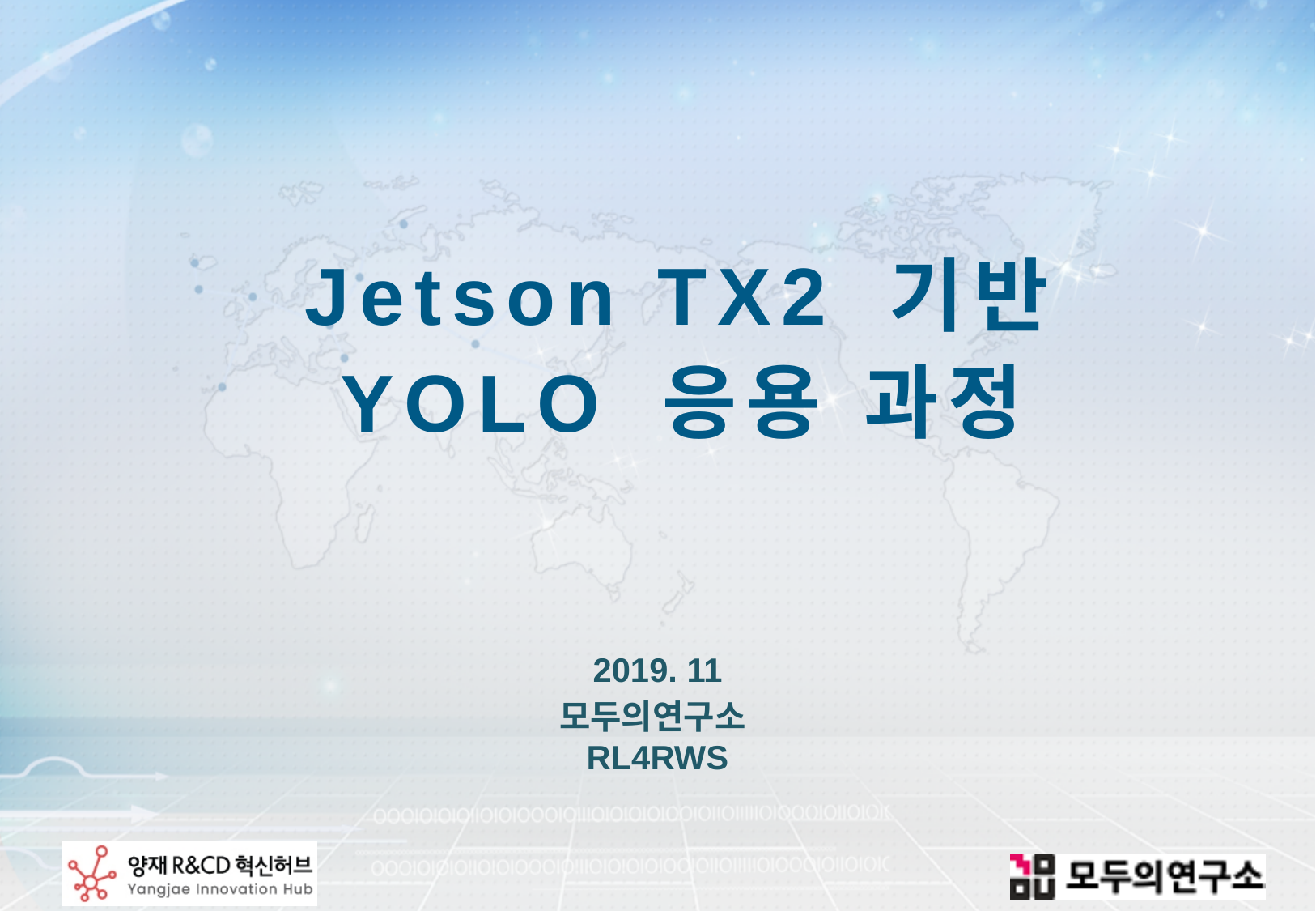

Jetson TX2 기반 YOLO 응용 과정

2019. 11
모두의연구소  RL4RWS